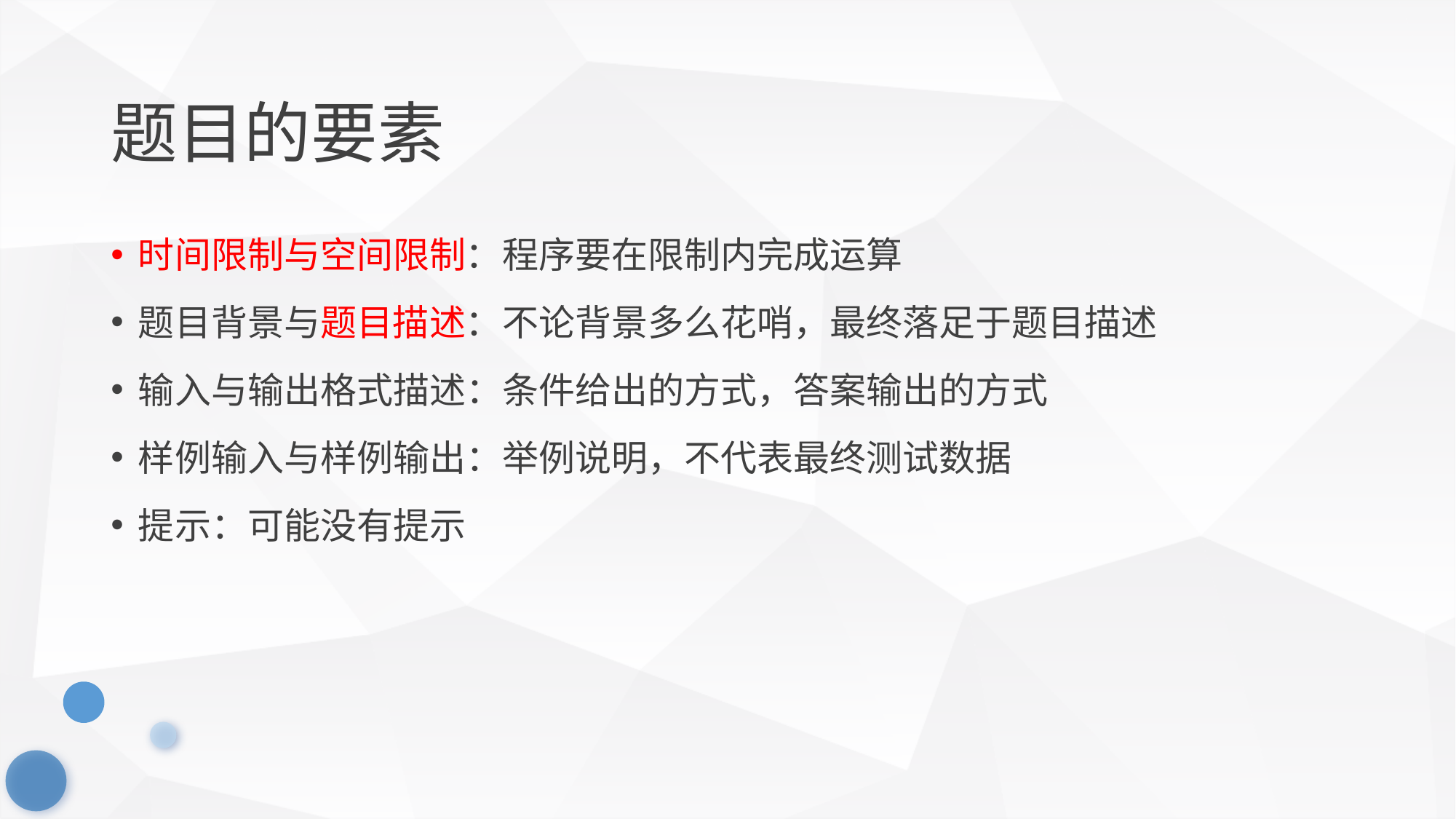

# 题目的要素
时间限制与空间限制：程序要在限制内完成运算
题目背景与题目描述：不论背景多么花哨，最终落足于题目描述
输入与输出格式描述：条件给出的方式，答案输出的方式
样例输入与样例输出：举例说明，不代表最终测试数据
提示：可能没有提示